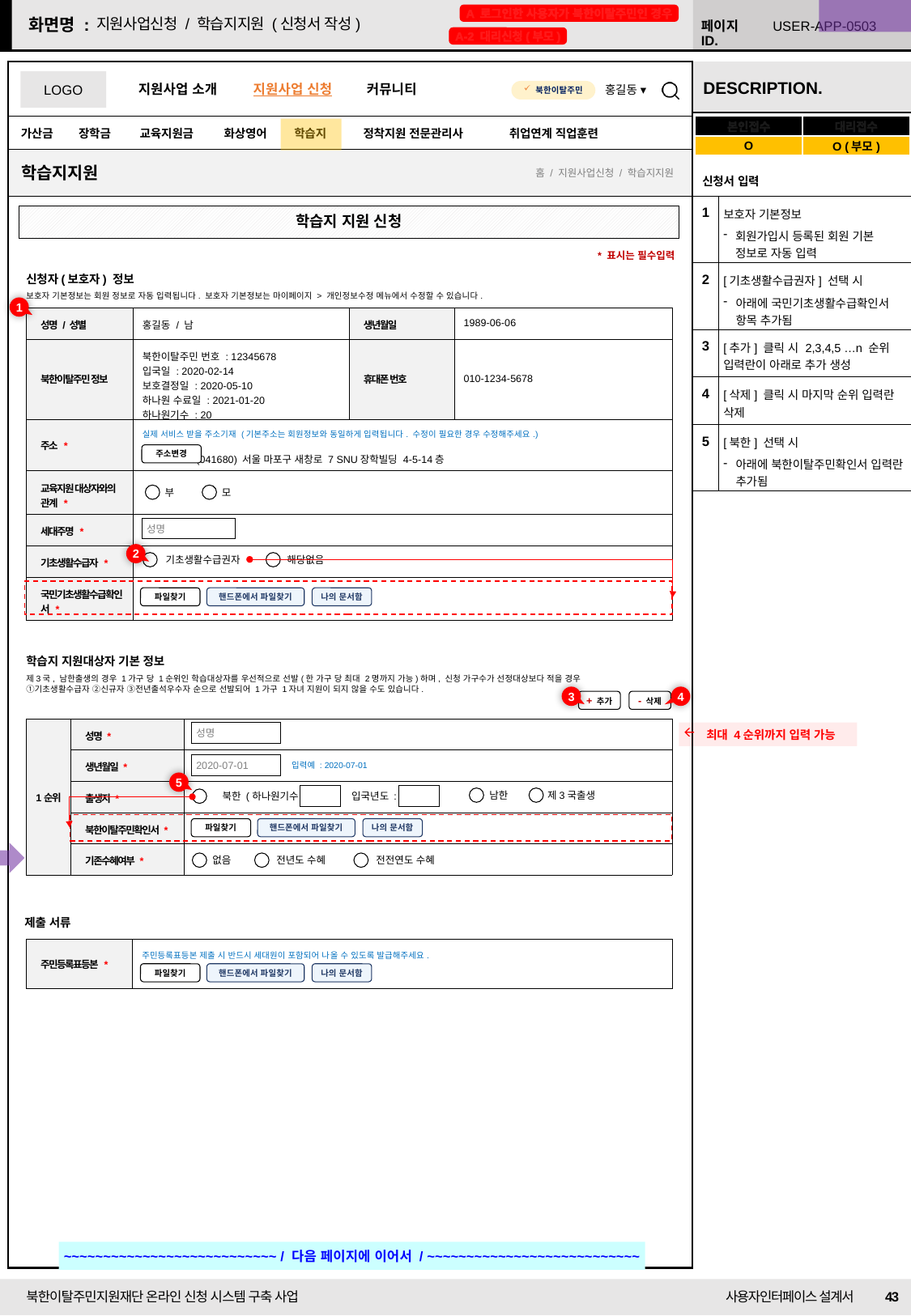

22/09/01 수정
A 로그인한 사용자가 북한이탈주민인 경우
지원사업신청 / 학습지지원 (신청서 작성)
USER-APP-0503
A-2 대리신청(부모)
| 본인접수 | 대리접수 |
| --- | --- |
| O | O (부모) |

학습지지원
| 신청서 입력 |  |
| --- | --- |
| 1 | 보호자 기본정보 회원가입시 등록된 회원 기본 정보로 자동 입력 |
| 2 | [기초생활수급권자] 선택 시 아래에 국민기초생활수급확인서 항목 추가됨 |
| 3 | [추가] 클릭 시 2,3,4,5 …n 순위 입력란이 아래로 추가 생성 |
| 4 | [삭제] 클릭 시 마지막 순위 입력란 삭제 |
| 5 | [북한] 선택 시 아래에 북한이탈주민확인서 입력란 추가됨 |
홈 / 지원사업신청 / 학습지지원
학습지 지원 신청
* 표시는 필수입력
신청자(보호자) 정보
보호자 기본정보는 회원 정보로 자동 입력됩니다. 보호자 기본정보는 마이페이지 > 개인정보수정 메뉴에서 수정할 수 있습니다.
1
| 성명 / 성별 | 홍길동 / 남 | 생년월일 | 1989-06-06 |
| --- | --- | --- | --- |
| 북한이탈주민 정보 | 북한이탈주민 번호 : 12345678 입국일 : 2020-02-14 보호결정일 : 2020-05-10 하나원 수료일 : 2021-01-20 하나원기수 : 20 | 휴대폰 번호 | 010-1234-5678 |
| 주소 \* | 실제 서비스 받을 주소기재 (기본주소는 회원정보와 동일하게 입력됩니다. 수정이 필요한 경우 수정해주세요.) (041680) 서울 마포구 새창로 7 SNU장학빌딩 4-5-14층 |  |  |
| 교육지원 대상자와의 관계 \* |  |  |  |
| 세대주명 \* |  |  |  |
| 기초생활수급자 \* |  |  |  |
| 국민기초생활수급확인서 \* |  |  |  |
주소변경
부

모

성명
2
기초생활수급권자

해당없음

파일찾기
핸드폰에서 파일찾기
나의 문서함
학습지 지원대상자 기본 정보
제3국, 남한출생의 경우 1가구 당 1순위인 학습대상자를 우선적으로 선발(한 가구 당 최대 2명까지 가능)하며, 신청 가구수가 선정대상보다 적을 경우
①기초생활수급자 ②신규자 ③전년출석우수자 순으로 선발되어 1가구 1자녀 지원이 되지 않을 수도 있습니다.
3
4
+ 추가
- 삭제
| 1순위 | 성명 \* |  |
| --- | --- | --- |
|  | 생년월일 \* |  |
|  | 출생지 \* |  |
|  | 북한이탈주민확인서 \* |  |
|  | 기존수혜여부 \* |  |
최대 4순위까지 입력 가능
성명
2020-07-01
입력예 : 2020-07-01
5
남한

제3국출생

북한 (하나원기수 :               입국년도 :              )

파일찾기
핸드폰에서 파일찾기
나의 문서함

없음

전년도 수혜

전전연도 수혜

제출 서류
| 주민등록표등본 \* | 주민등록표등본 제출 시 반드시 세대원이 포함되어 나올 수 있도록 발급해주세요. |
| --- | --- |
파일찾기
핸드폰에서 파일찾기
나의 문서함
~~~~~~~~~~~~~~~~~~~~~~~~~~~ / 다음 페이지에 이어서 / ~~~~~~~~~~~~~~~~~~~~~~~~~~~
43